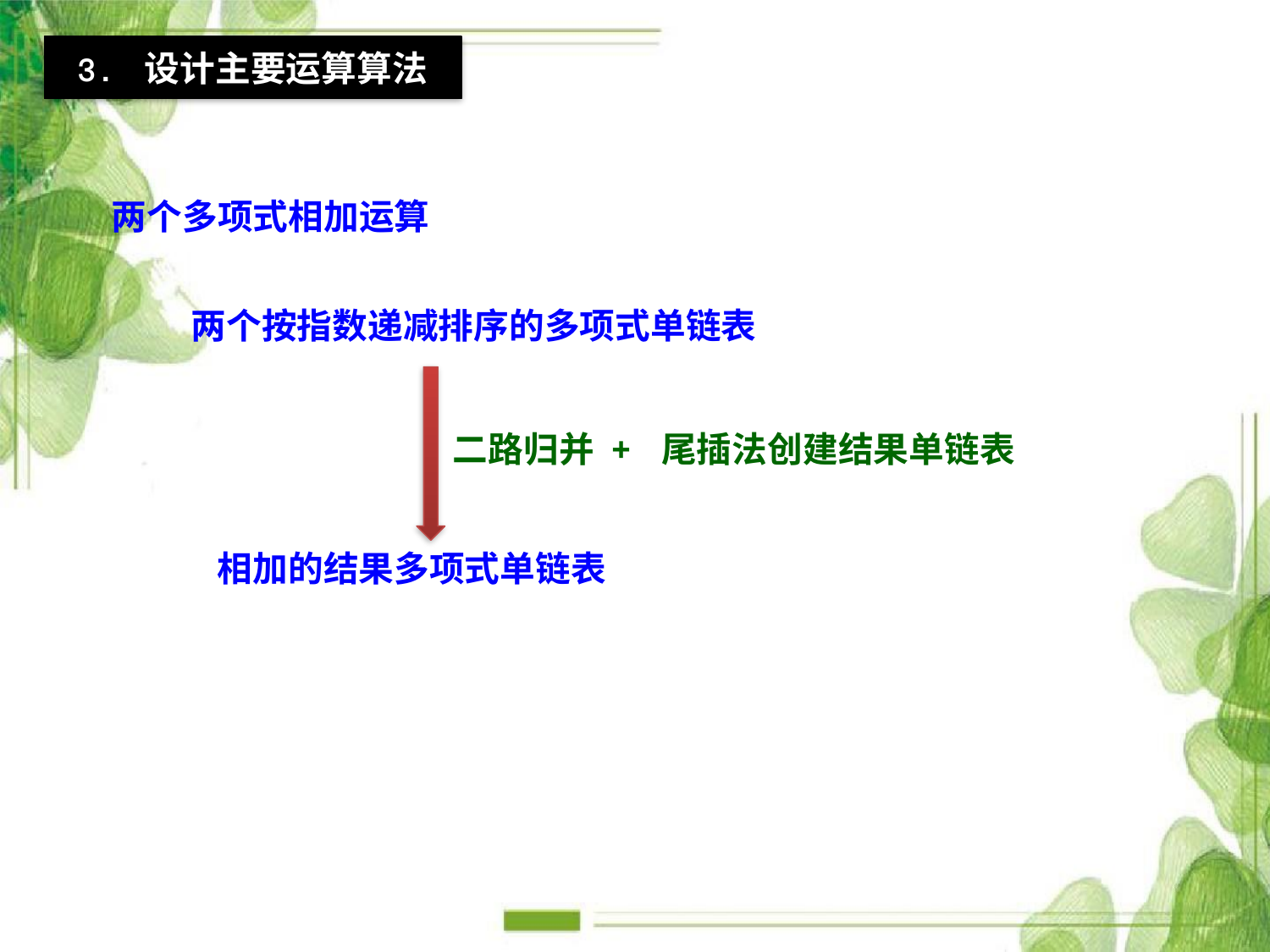

3. 设计主要运算算法
两个多项式相加运算
两个按指数递减排序的多项式单链表

二路归并 + 尾插法创建结果单链表
相加的结果多项式单链表